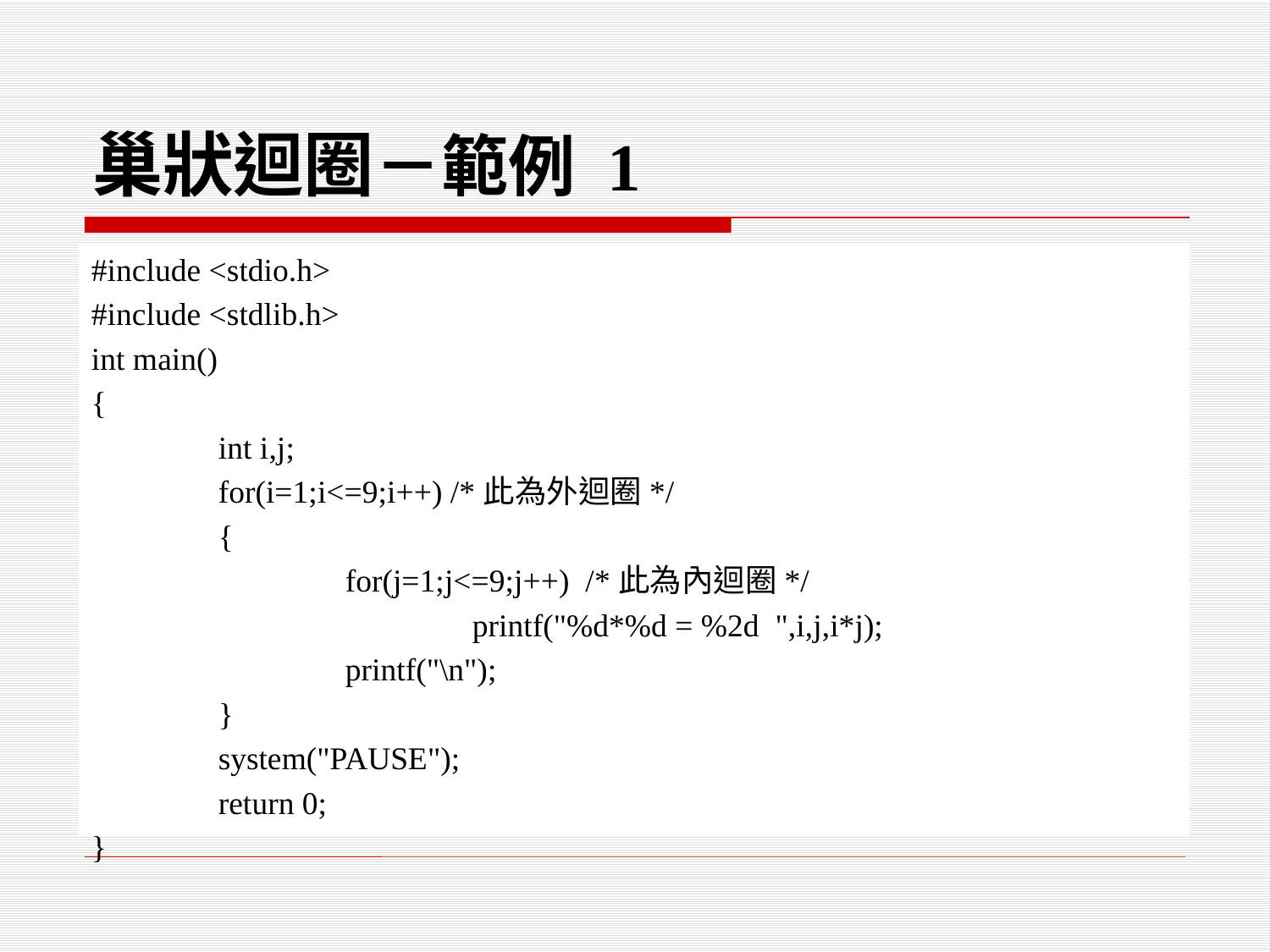

# 巢狀迴圈－範例 1
#include <stdio.h>
#include <stdlib.h>
int main()
{
	int i,j;
	for(i=1;i<=9;i++) /*此為外迴圈*/
	{
		for(j=1;j<=9;j++)  /*此為內迴圈*/
			printf("%d*%d = %2d  ",i,j,i*j);
		printf("\n");
	}
	system("PAUSE");
	return 0;
}